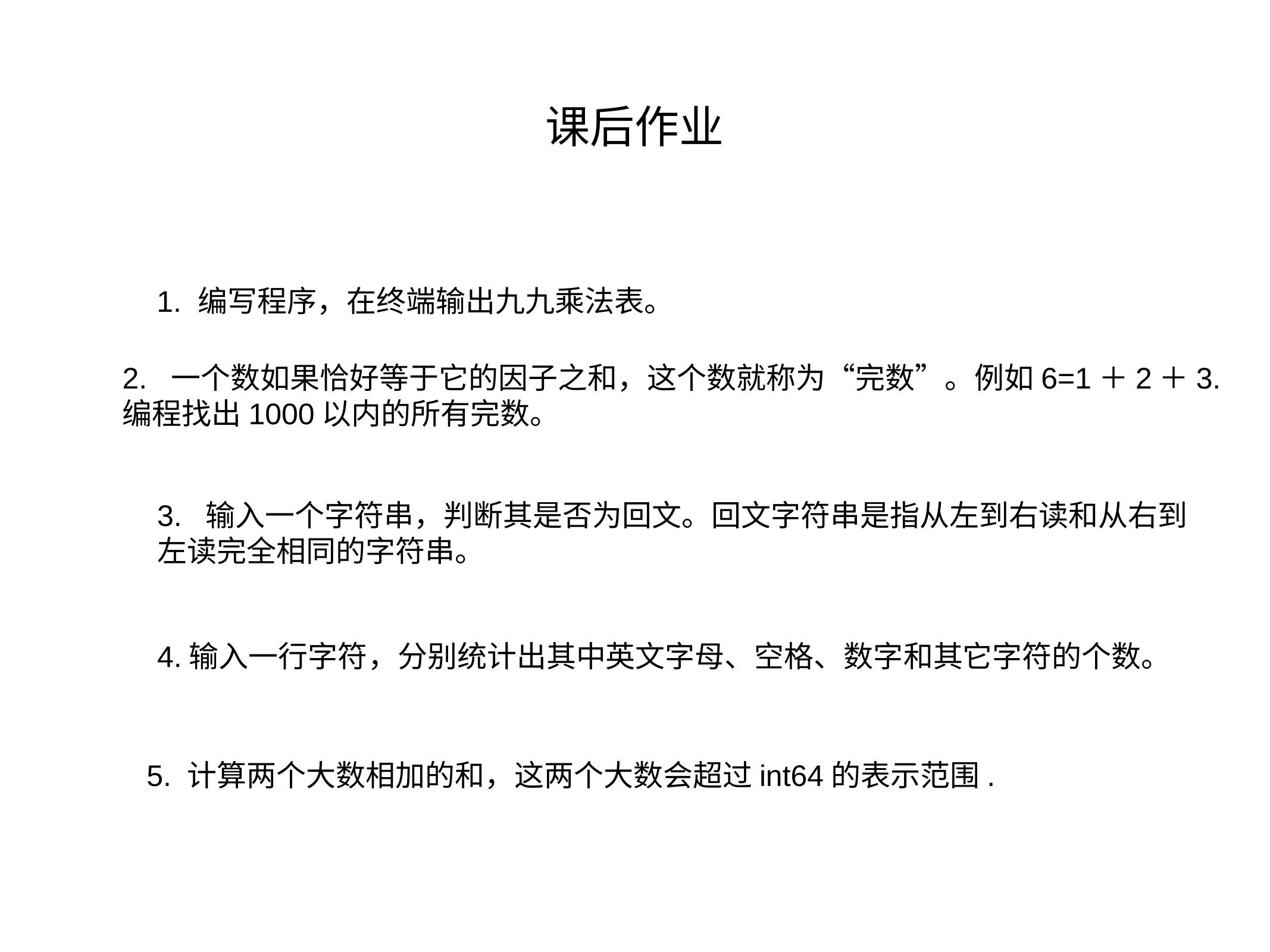

课后作业
编写程序，在终端输出九九乘法表。
2.  一个数如果恰好等于它的因子之和，这个数就称为“完数”。例如6=1＋2＋3.
编程找出1000以内的所有完数。

3.  输入一个字符串，判断其是否为回文。回文字符串是指从左到右读和从右到
左读完全相同的字符串。

4.输入一行字符，分别统计出其中英文字母、空格、数字和其它字符的个数。

5. 计算两个大数相加的和，这两个大数会超过int64的表示范围.